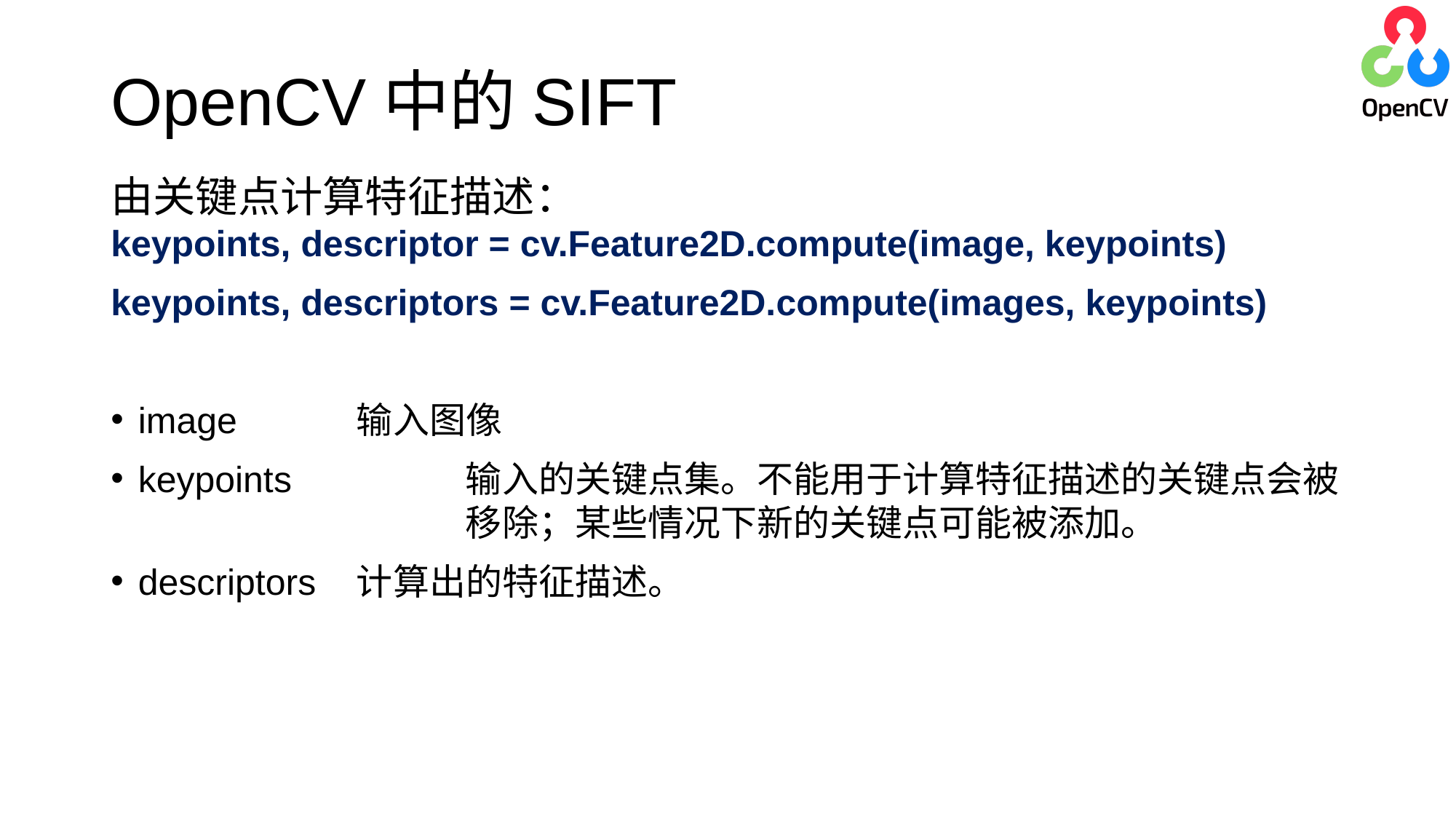

# OpenCV中的SIFT
由关键点计算特征描述：
keypoints, descriptor = cv.Feature2D.compute(image, keypoints)
keypoints, descriptors = cv.Feature2D.compute(images, keypoints)

image		输入图像
keypoints		输入的关键点集。不能用于计算特征描述的关键点会被			移除；某些情况下新的关键点可能被添加。
descriptors	计算出的特征描述。